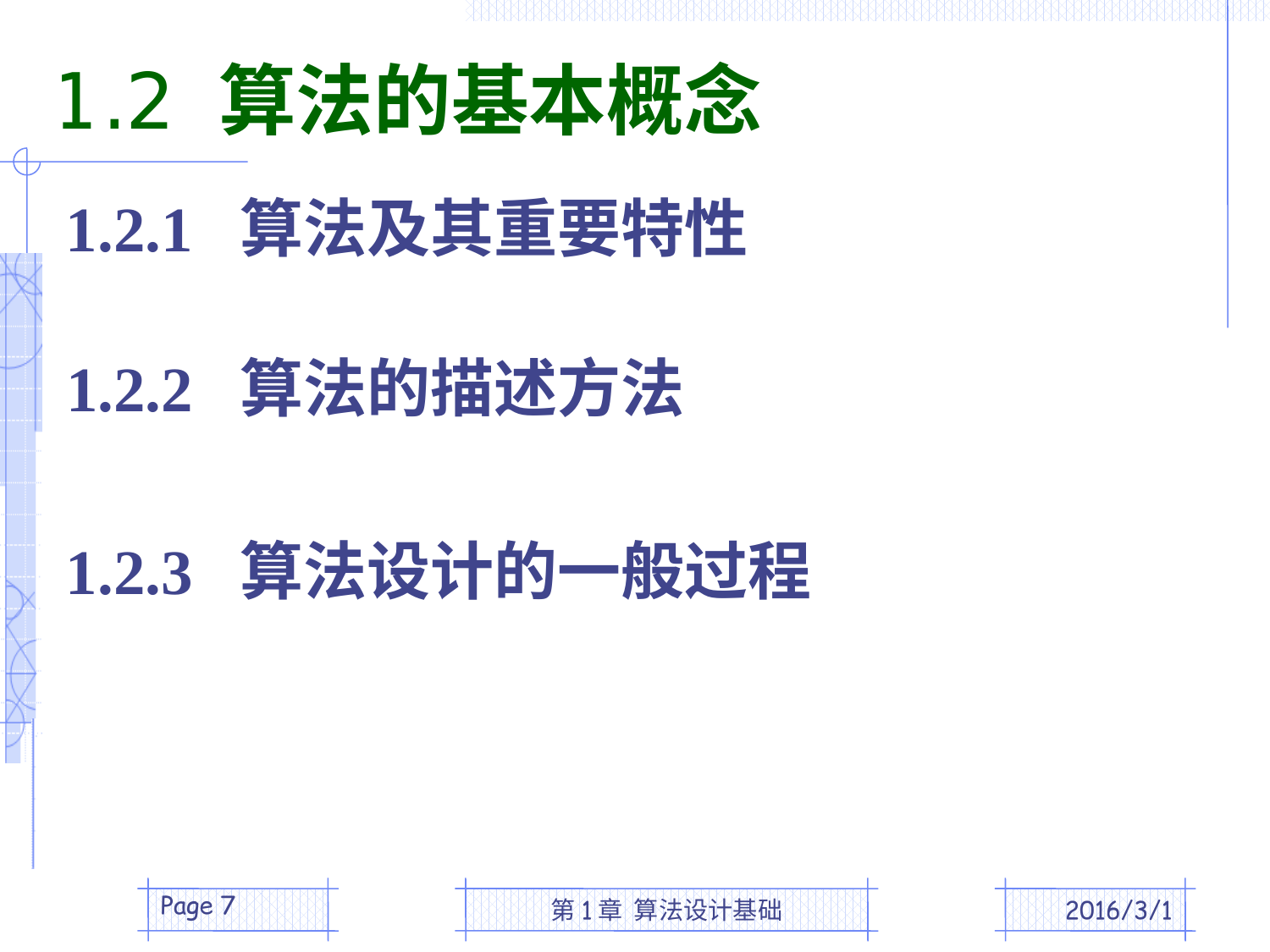

1.2 算法的基本概念
1.2.1  算法及其重要特性
1.2.2  算法的描述方法
1.2.3  算法设计的一般过程
Page 7
第1章  算法设计基础
2016/3/1